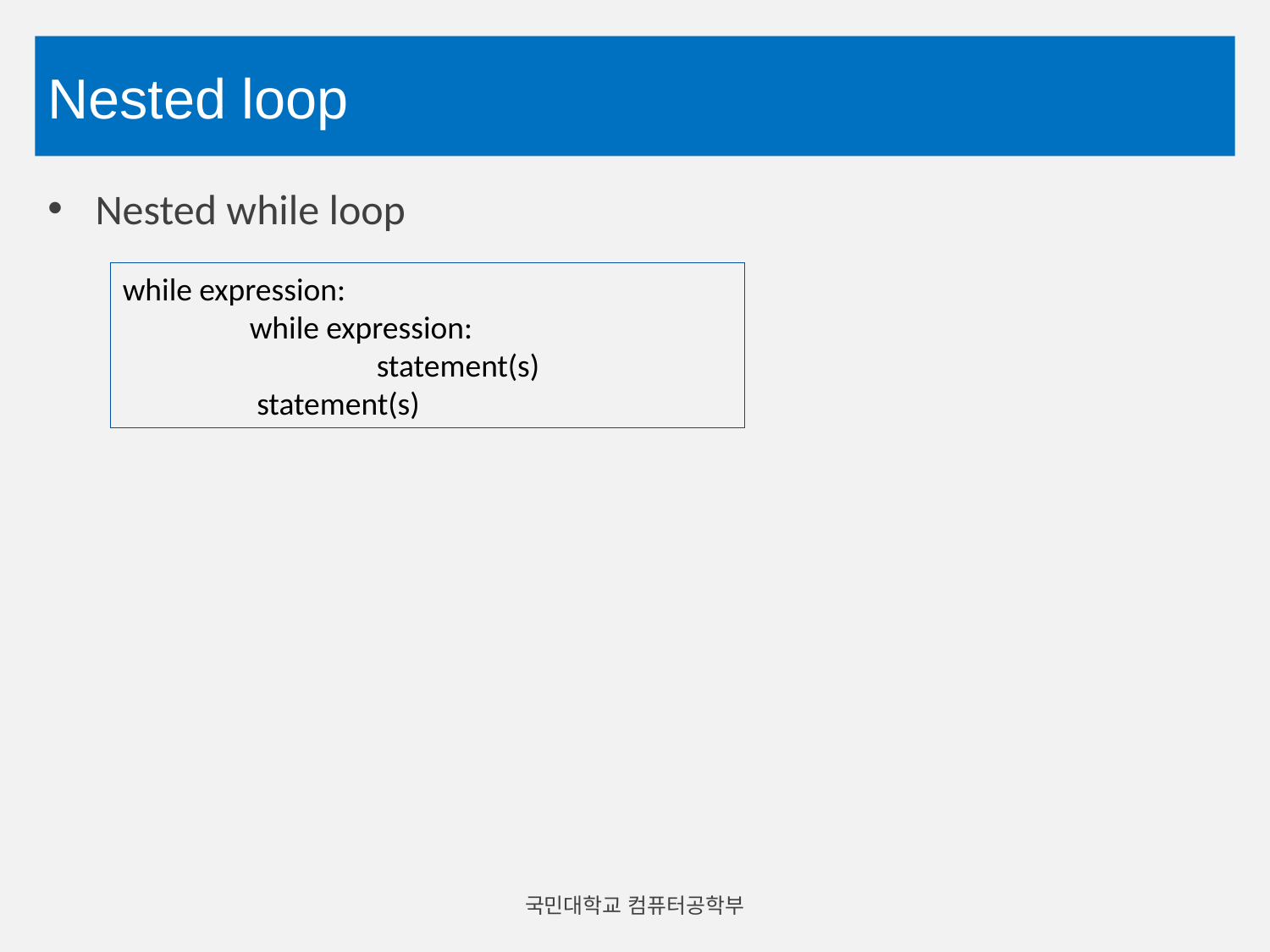

# Nested loop
Nested while loop
while expression:
	while expression:
		statement(s)
	 statement(s)
국민대학교 컴퓨터공학부